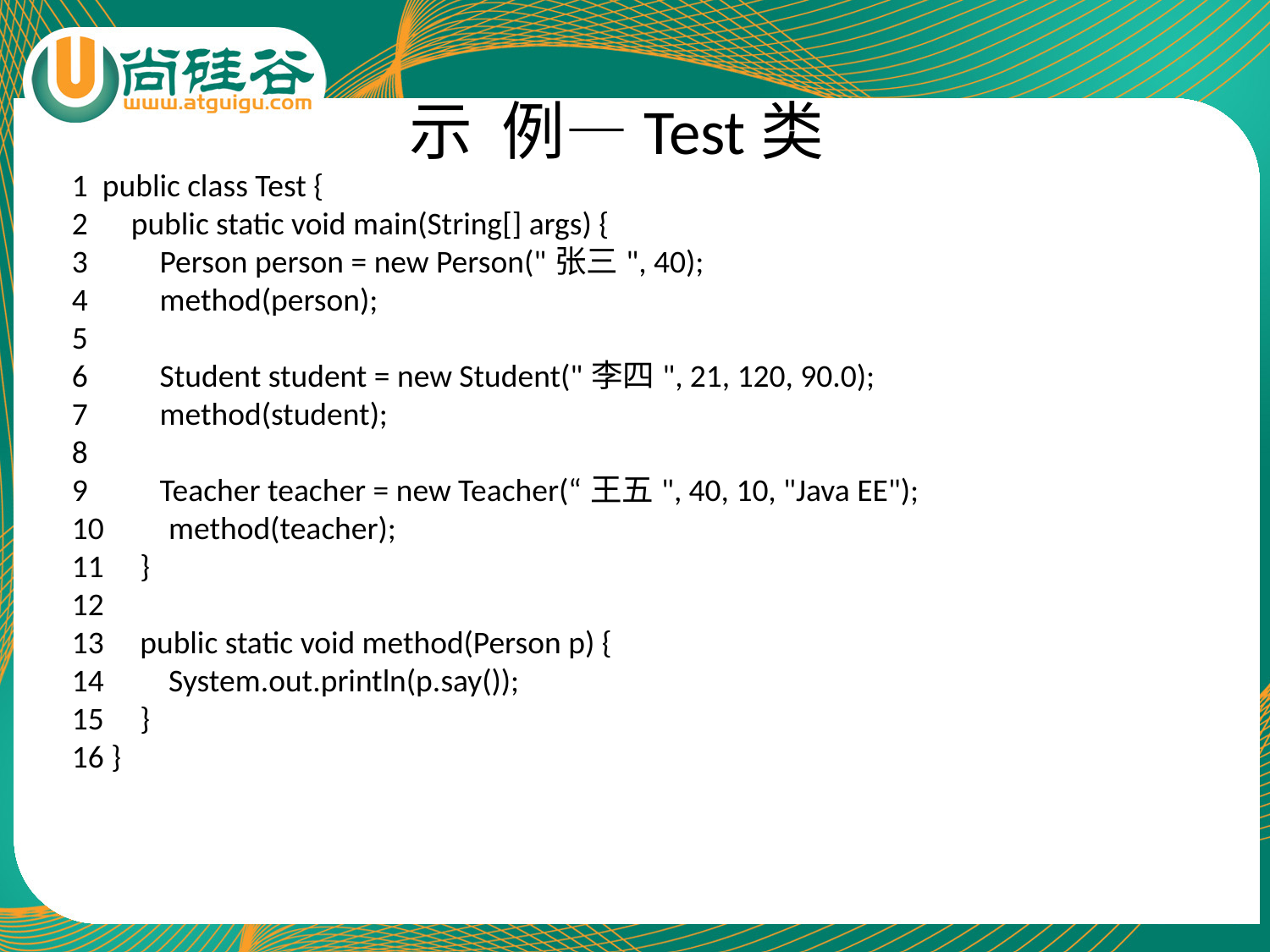

# 示  例—Test类
1  public class Test {
2      public static void main(String[] args) {
3          Person person = new Person("张三", 40);
4          method(person);
5
6          Student student = new Student("李四", 21, 120, 90.0);
7          method(student);
8
9          Teacher teacher = new Teacher(“王五", 40, 10, "Java EE");
10         method(teacher);
11     }
12
13     public static void method(Person p) {
14         System.out.println(p.say());
15     }
16 }